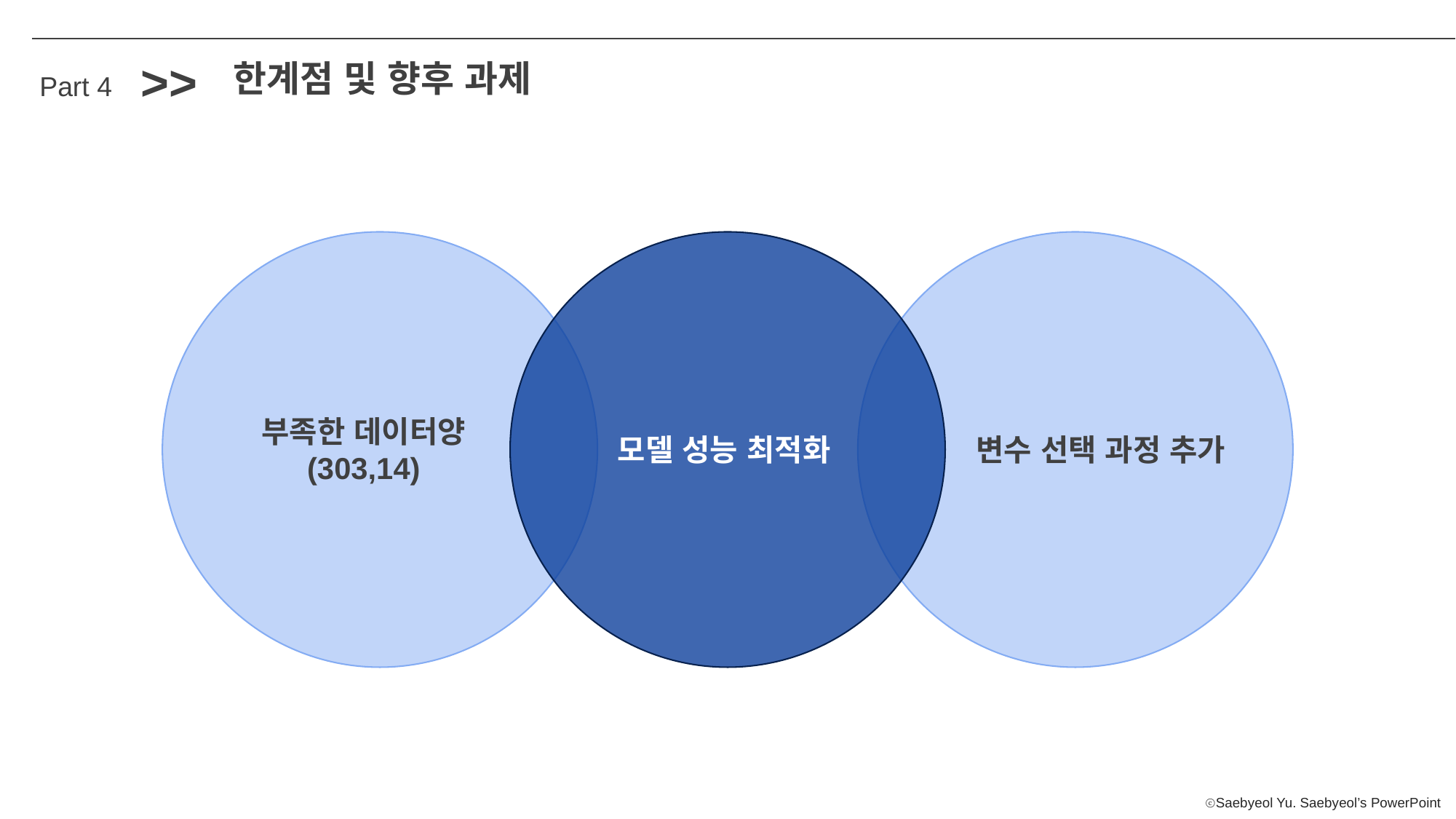

>>
한계점 및 향후 과제
Part 4

부족한 데이터양
(303,14)
모델 성능 최적화
변수 선택 과정 추가